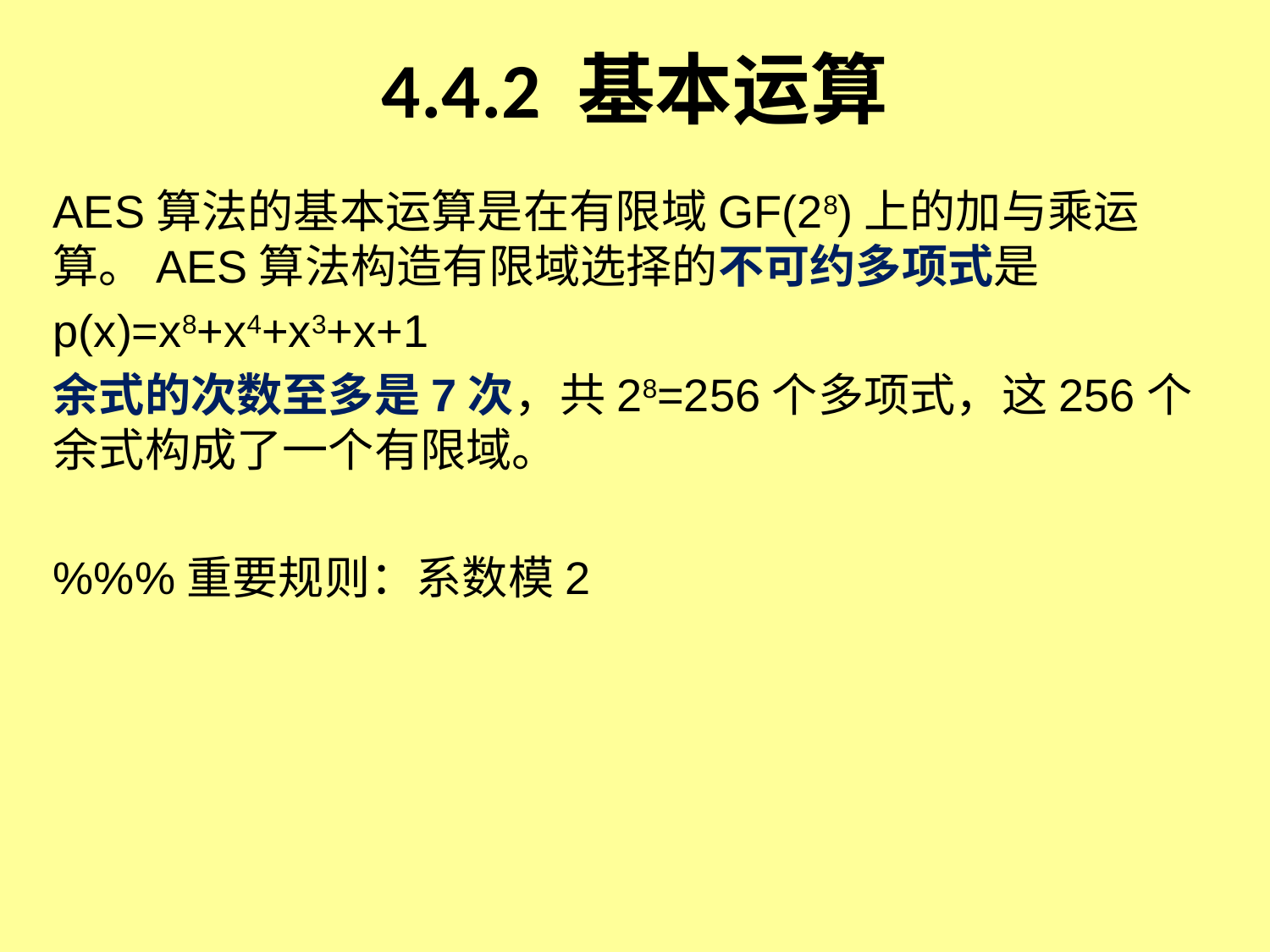

# 4.4.2 基本运算
AES算法的基本运算是在有限域GF(28)上的加与乘运算。AES算法构造有限域选择的不可约多项式是
p(x)=x8+x4+x3+x+1
余式的次数至多是7次，共28=256个多项式，这256个余式构成了一个有限域。

%%%重要规则：系数模2